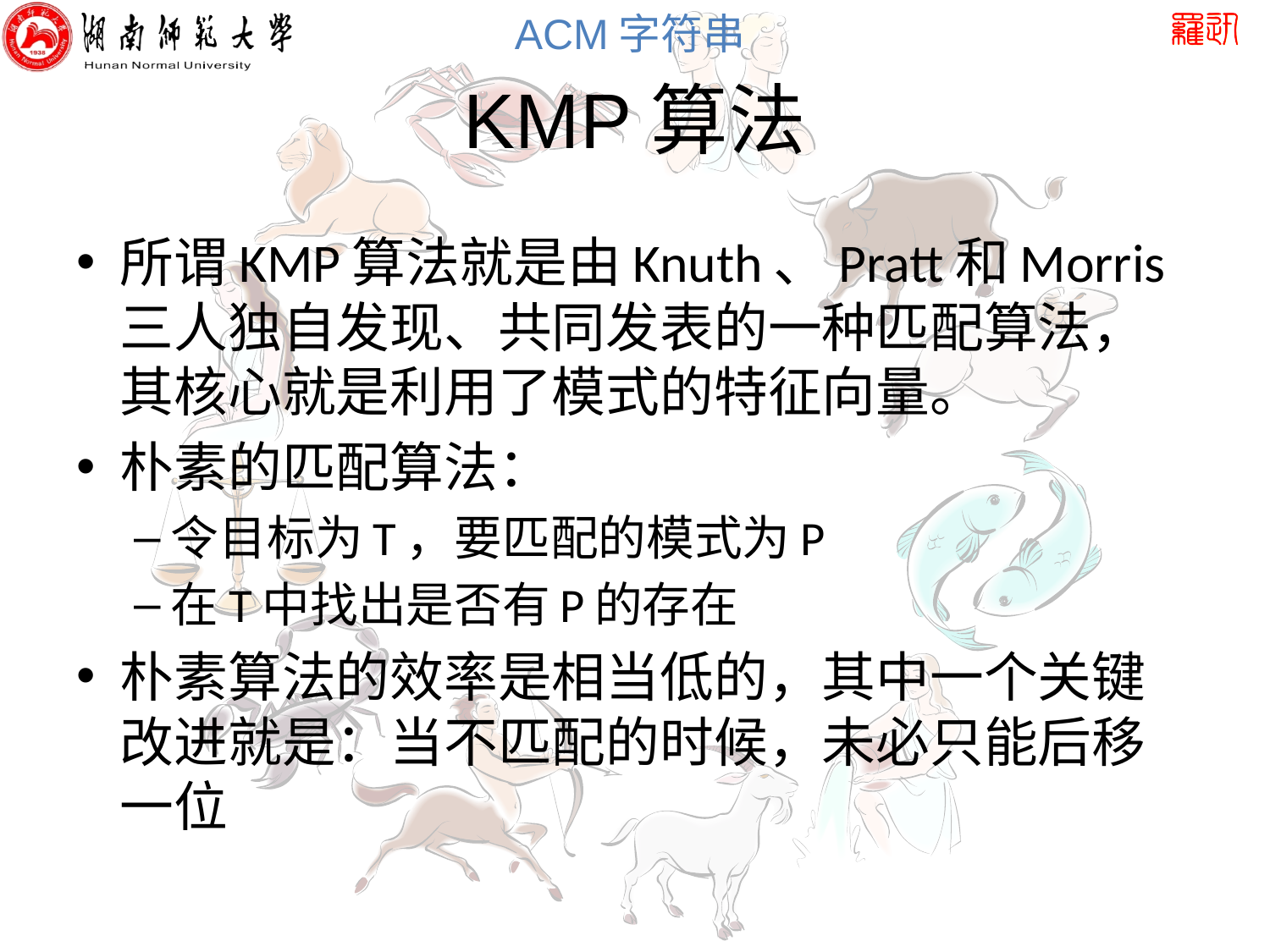

# KMP算法
所谓KMP算法就是由Knuth、Pratt和Morris三人独自发现、共同发表的一种匹配算法，其核心就是利用了模式的特征向量。
朴素的匹配算法：
令目标为T，要匹配的模式为P
在T中找出是否有P的存在
朴素算法的效率是相当低的，其中一个关键改进就是：当不匹配的时候，未必只能后移一位